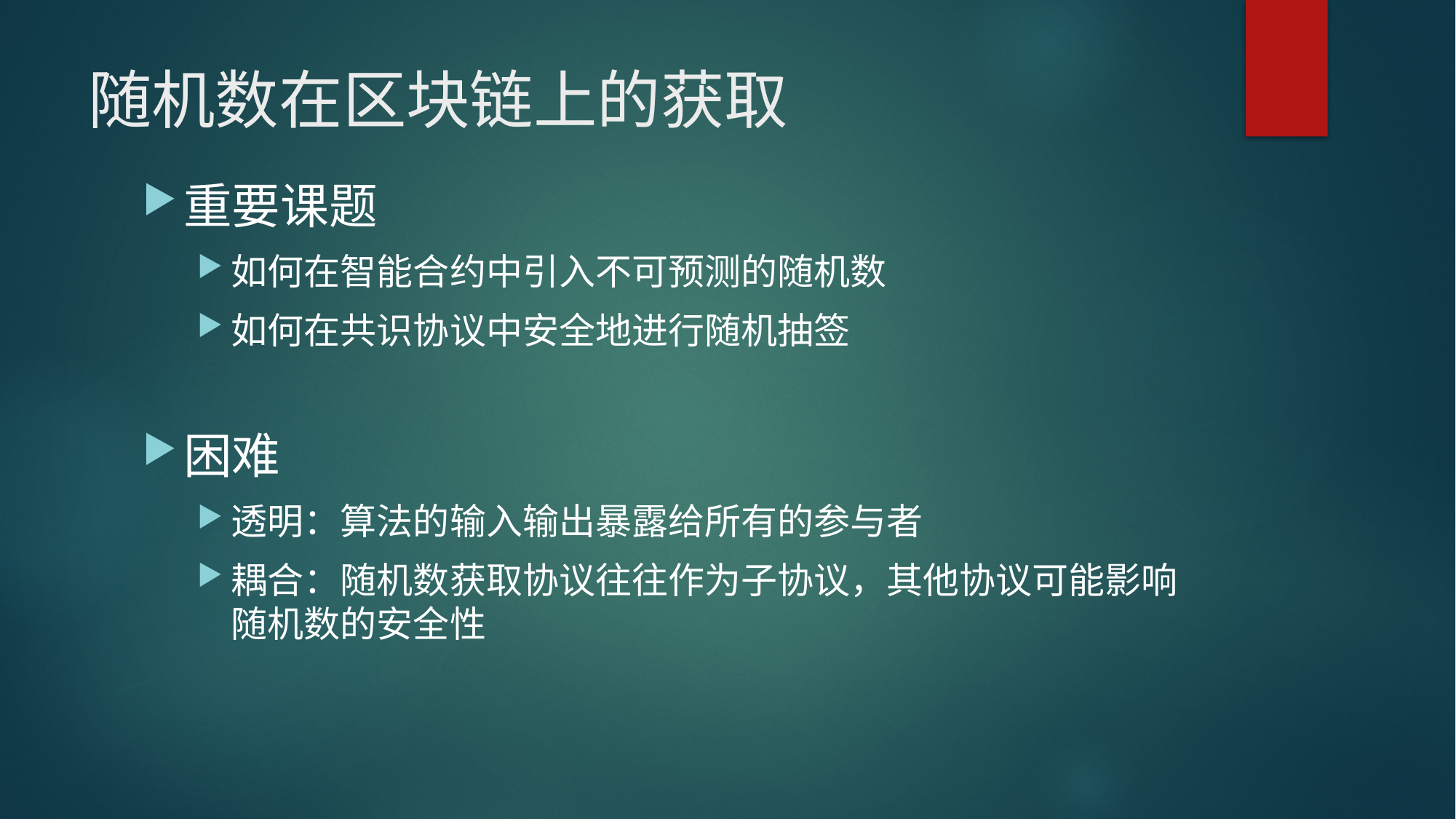

# 随机数在区块链上的获取
重要课题
如何在智能合约中引入不可预测的随机数
如何在共识协议中安全地进行随机抽签

困难
透明：算法的输入输出暴露给所有的参与者
耦合：随机数获取协议往往作为子协议，其他协议可能影响随机数的安全性